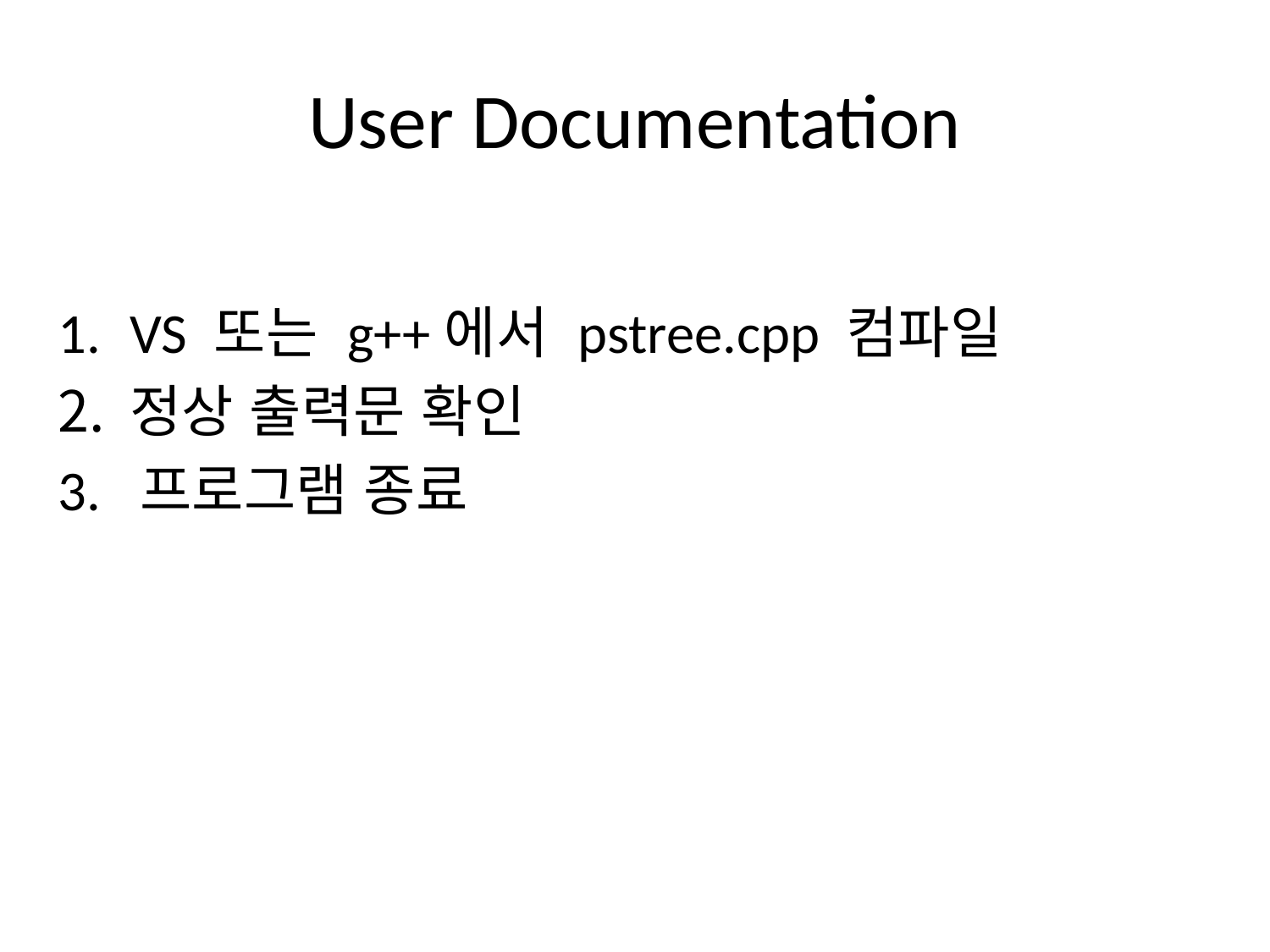

# User Documentation

VS 또는 g++에서 pstree.cpp 컴파일
정상 출력문 확인
3.  프로그램 종료